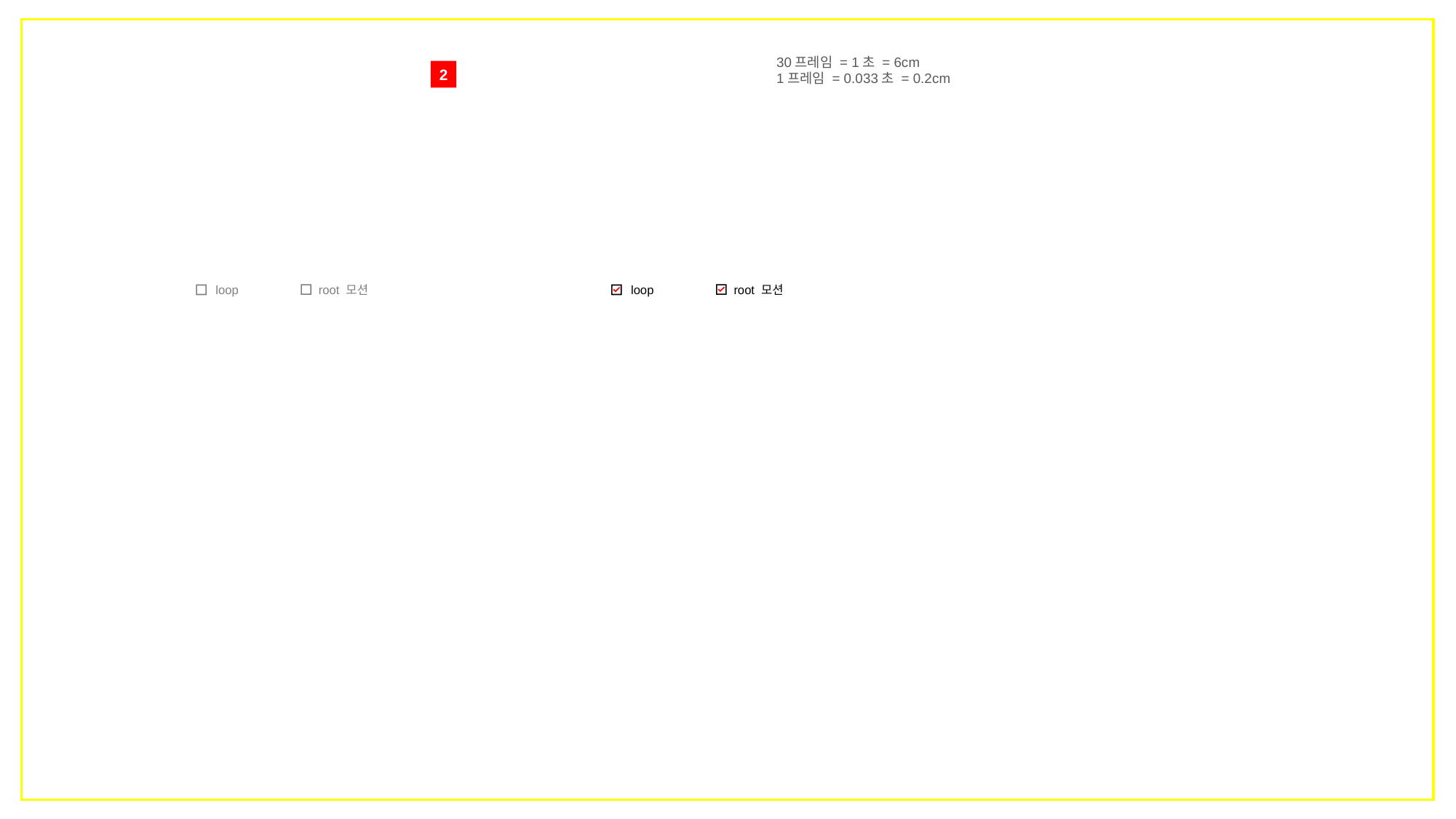

30프레임 = 1초 = 6cm
1프레임 = 0.033초 = 0.2cm
2
loop

root 모션

loop

root 모션